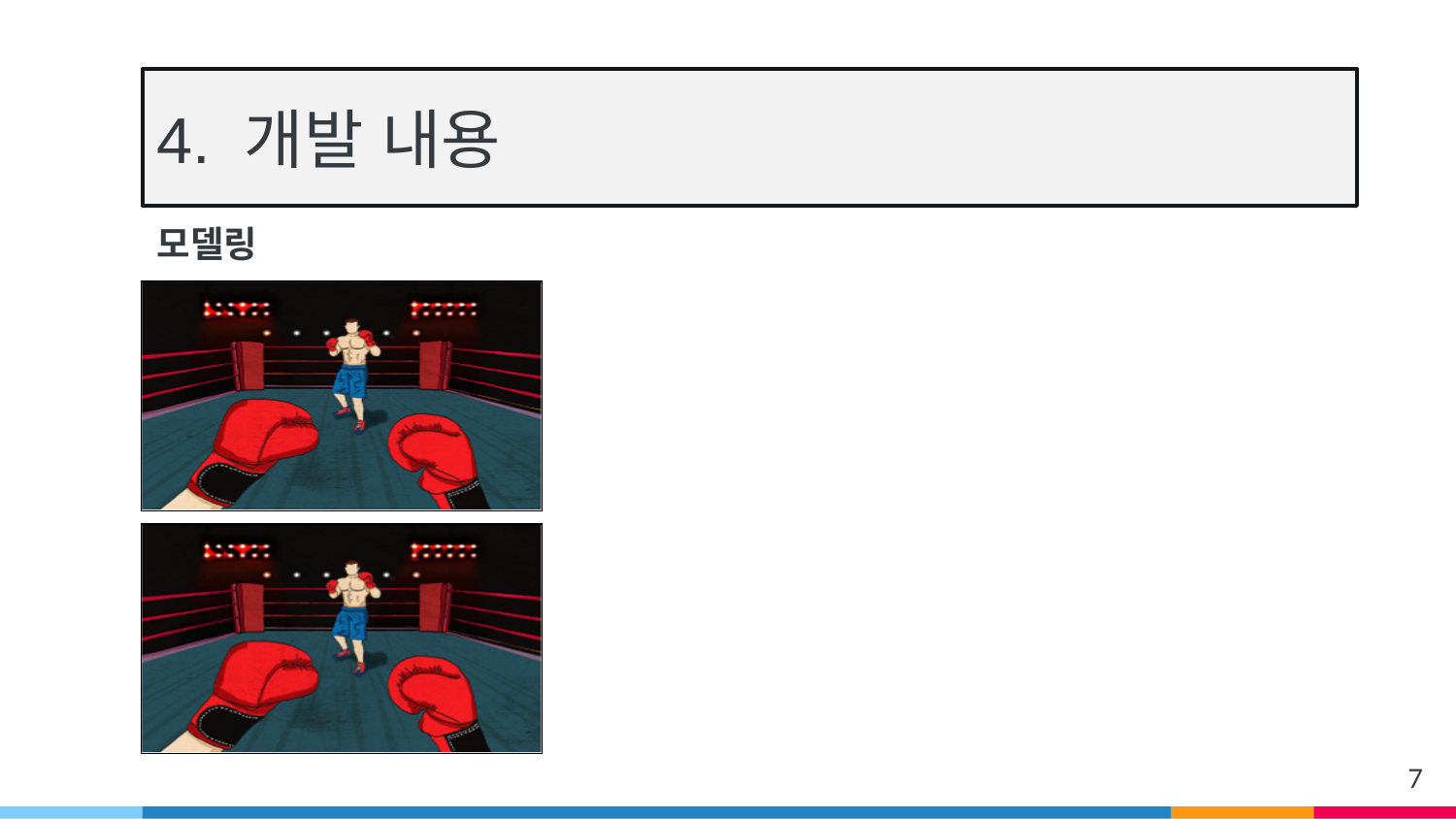

# 4. 개발 내용
모델링
|  |
| --- |
|  |
| --- |
7